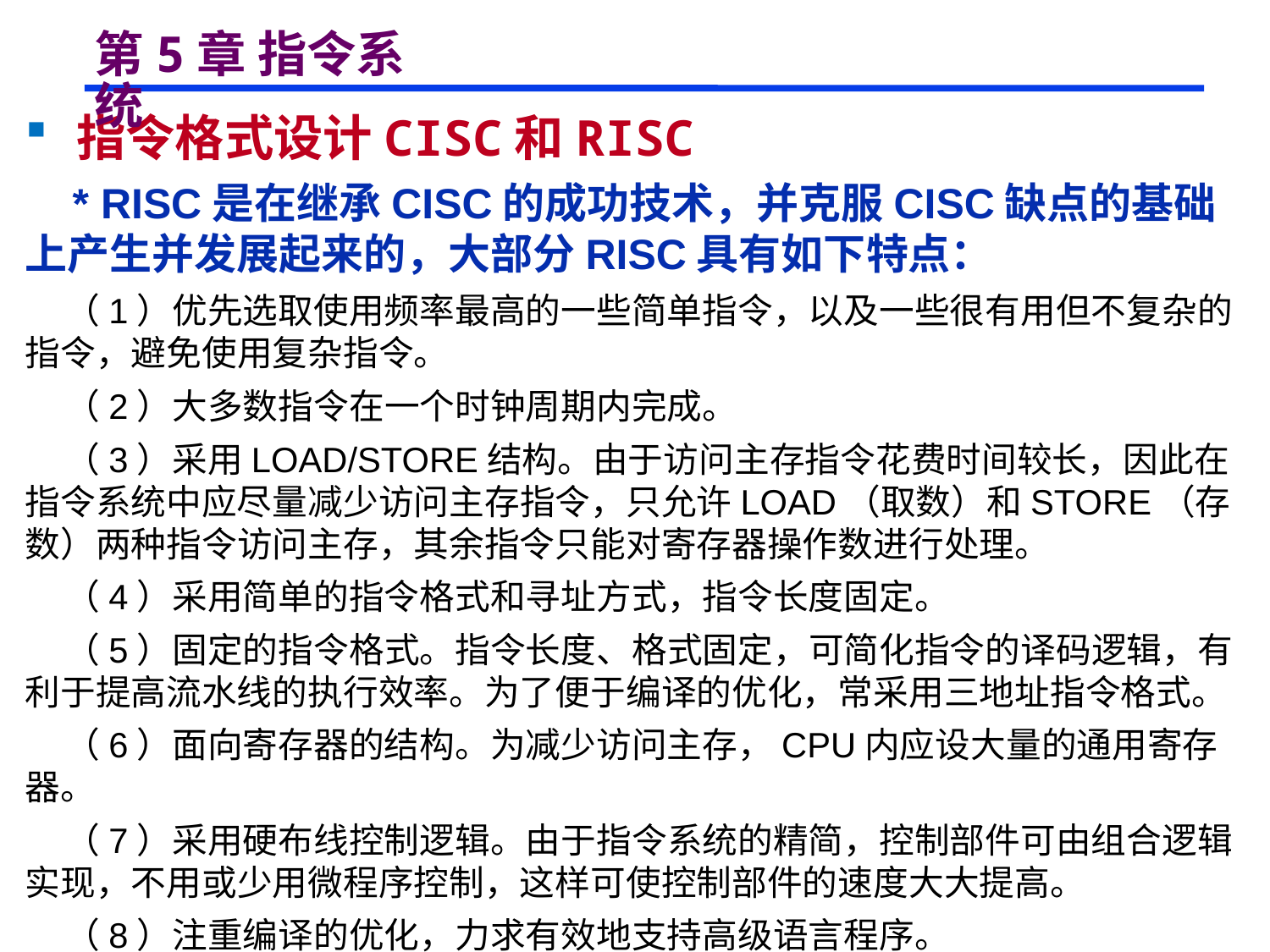

# 第5章 指令系统
 指令格式设计CISC和RISC
    * RISC是在继承CISC的成功技术，并克服CISC缺点的基础上产生并发展起来的，大部分RISC具有如下特点：
    （1）优先选取使用频率最高的一些简单指令，以及一些很有用但不复杂的指令，避免使用复杂指令。
    （2）大多数指令在一个时钟周期内完成。
    （3）采用LOAD/STORE结构。由于访问主存指令花费时间较长，因此在指令系统中应尽量减少访问主存指令，只允许LOAD（取数）和STORE（存数）两种指令访问主存，其余指令只能对寄存器操作数进行处理。
    （4）采用简单的指令格式和寻址方式，指令长度固定。
    （5）固定的指令格式。指令长度、格式固定，可简化指令的译码逻辑，有利于提高流水线的执行效率。为了便于编译的优化，常采用三地址指令格式。
    （6）面向寄存器的结构。为减少访问主存，CPU内应设大量的通用寄存器。
    （7）采用硬布线控制逻辑。由于指令系统的精简，控制部件可由组合逻辑实现，不用或少用微程序控制，这样可使控制部件的速度大大提高。
    （8）注重编译的优化，力求有效地支持高级语言程序。